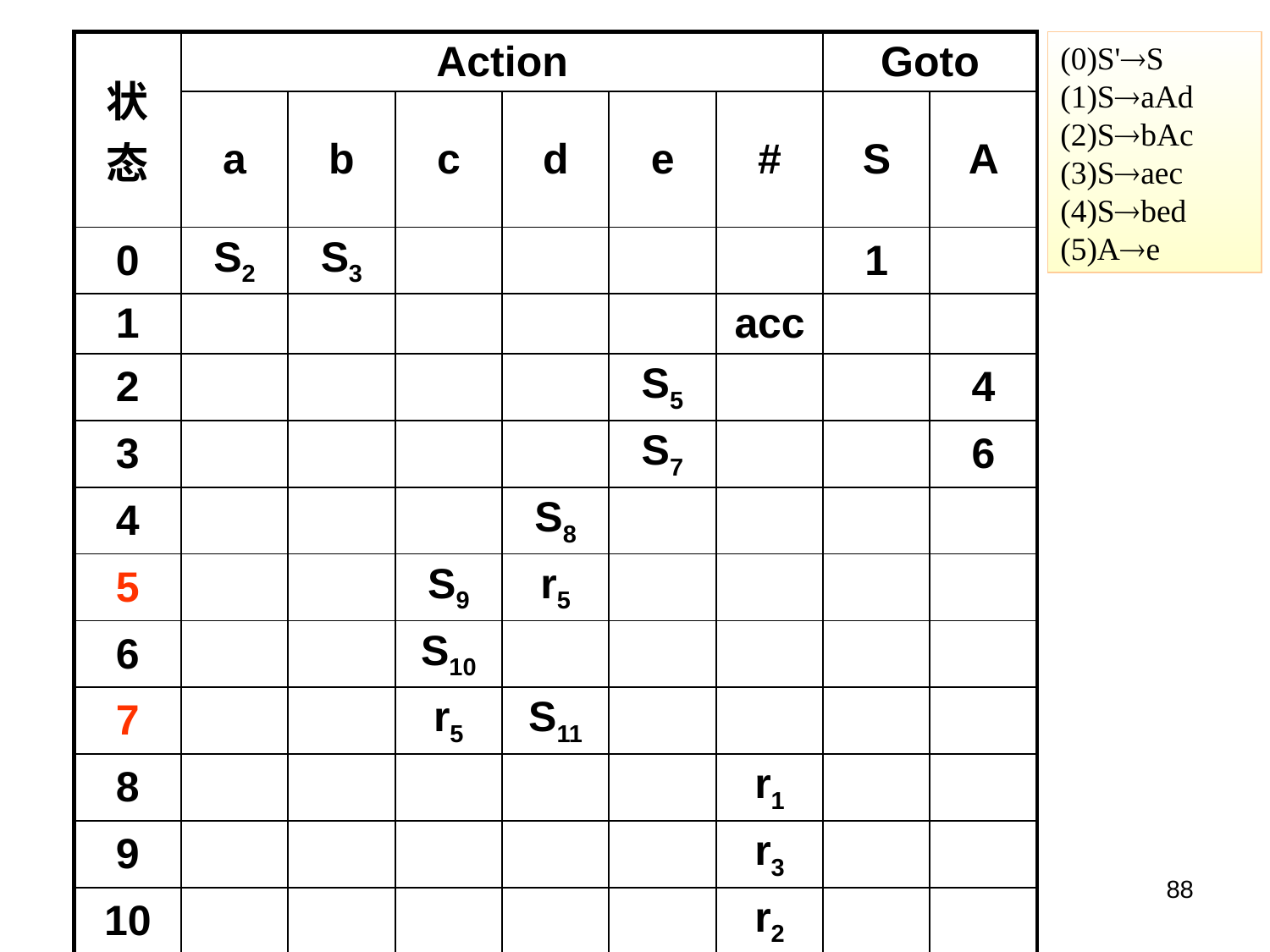

| 状态 | Action |  |  |  |  |  | Goto |  |
| --- | --- | --- | --- | --- | --- | --- | --- | --- |
|  | a | b | c | d | e | # | S | A |
| 0 | S2 | S3 |  |  |  |  | 1 |  |
| 1 |  |  |  |  |  | acc |  |  |
| 2 |  |  |  |  | S5 |  |  | 4 |
| 3 |  |  |  |  | S7 |  |  | 6 |
| 4 |  |  |  | S8 |  |  |  |  |
| 5 |  |  | S9 | r5 |  |  |  |  |
| 6 |  |  | S10 |  |  |  |  |  |
| 7 |  |  | r5 | S11 |  |  |  |  |
| 8 |  |  |  |  |  | r1 |  |  |
| 9 |  |  |  |  |  | r3 |  |  |
| 10 |  |  |  |  |  | r2 |  |  |
| 11 |  |  |  |  |  | r4 |  |  |
(0)S'→S
(1)S→aAd
(2)S→bAc
(3)S→aec
(4)S→bed
(5)A→e

88